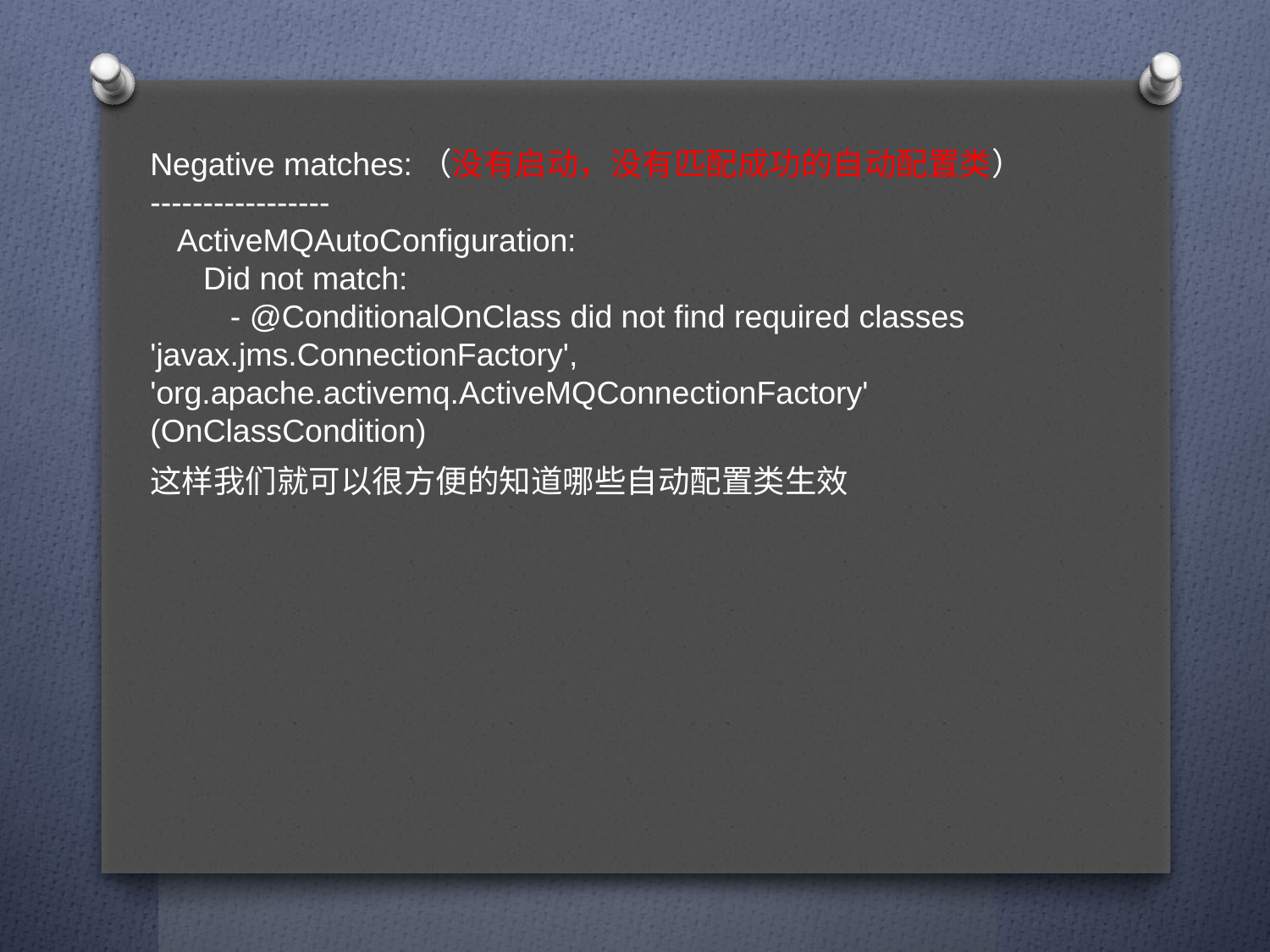

Negative matches:（没有启动，没有匹配成功的自动配置类）
-----------------
   ActiveMQAutoConfiguration:
      Did not match:
         - @ConditionalOnClass did not find required classes 'javax.jms.ConnectionFactory', 'org.apache.activemq.ActiveMQConnectionFactory' (OnClassCondition)
这样我们就可以很方便的知道哪些自动配置类生效